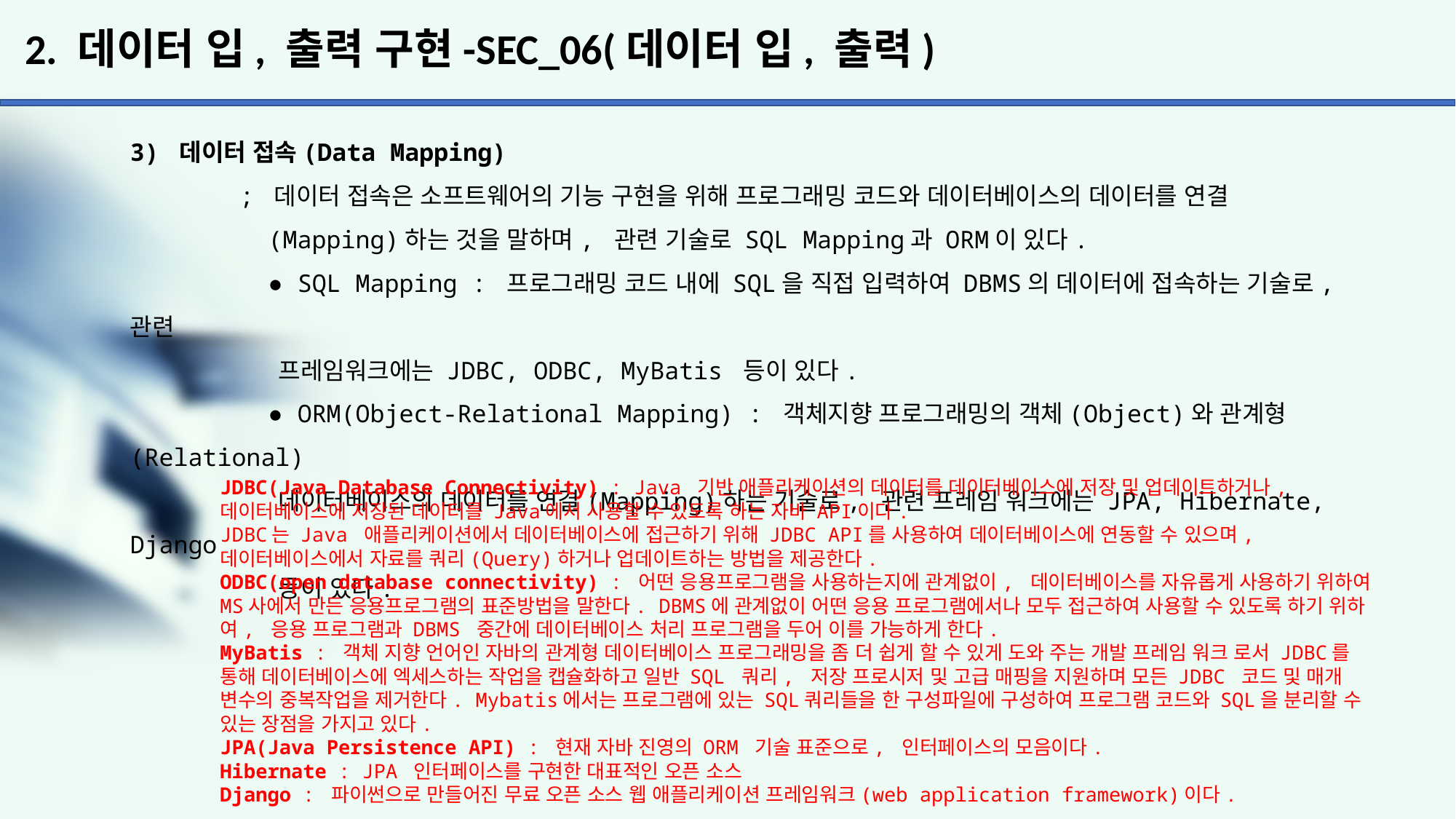

# 2. 데이터 입, 출력 구현-SEC_06(데이터 입, 출력)
3) 데이터 접속(Data Mapping)
	; 데이터 접속은 소프트웨어의 기능 구현을 위해 프로그래밍 코드와 데이터베이스의 데이터를 연결
	  (Mapping)하는 것을 말하며, 관련 기술로 SQL Mapping과 ORM이 있다.
	  ● SQL Mapping : 프로그래밍 코드 내에 SQL을 직접 입력하여 DBMS의 데이터에 접속하는 기술로, 관련
	     프레임워크에는 JDBC, ODBC, MyBatis 등이 있다.
	  ● ORM(Object-Relational Mapping) : 객체지향 프로그래밍의 객체(Object)와 관계형(Relational)
	     데이터베이스의 데이터를 연결(Mapping)하는 기술로, 관련 프레임 워크에는 JPA, Hibernate, Django
	     등이 있다.
JDBC(Java Database Connectivity) : Java 기반 애플리케이션의 데이터를 데이터베이스에 저장 및 업데이트하거나, 데이터베이스에 저장된 데이터를 Java에서 사용할 수 있도록 하는 자바 API이다.
JDBC는 Java 애플리케이션에서 데이터베이스에 접근하기 위해 JDBC API를 사용하여 데이터베이스에 연동할 수 있으며, 데이터베이스에서 자료를 쿼리(Query)하거나 업데이트하는 방법을 제공한다.
ODBC(open database connectivity) : 어떤 응용프로그램을 사용하는지에 관계없이, 데이터베이스를 자유롭게 사용하기 위하여
MS사에서 만든 응용프로그램의 표준방법을 말한다. DBMS에 관계없이 어떤 응용 프로그램에서나 모두 접근하여 사용할 수 있도록 하기 위하여, 응용 프로그램과 DBMS 중간에 데이터베이스 처리 프로그램을 두어 이를 가능하게 한다.
MyBatis : 객체 지향 언어인 자바의 관계형 데이터베이스 프로그래밍을 좀 더 쉽게 할 수 있게 도와 주는 개발 프레임 워크 로서 JDBC를 통해 데이터베이스에 엑세스하는 작업을 캡슐화하고 일반 SQL 쿼리, 저장 프로시저 및 고급 매핑을 지원하며 모든 JDBC 코드 및 매개 변수의 중복작업을 제거한다. Mybatis에서는 프로그램에 있는 SQL쿼리들을 한 구성파일에 구성하여 프로그램 코드와 SQL을 분리할 수 있는 장점을 가지고 있다.
JPA(Java Persistence API) : 현재 자바 진영의 ORM 기술 표준으로, 인터페이스의 모음이다.
Hibernate : JPA 인터페이스를 구현한 대표적인 오픈 소스
Django : 파이썬으로 만들어진 무료 오픈 소스 웹 애플리케이션 프레임워크(web application framework)이다.